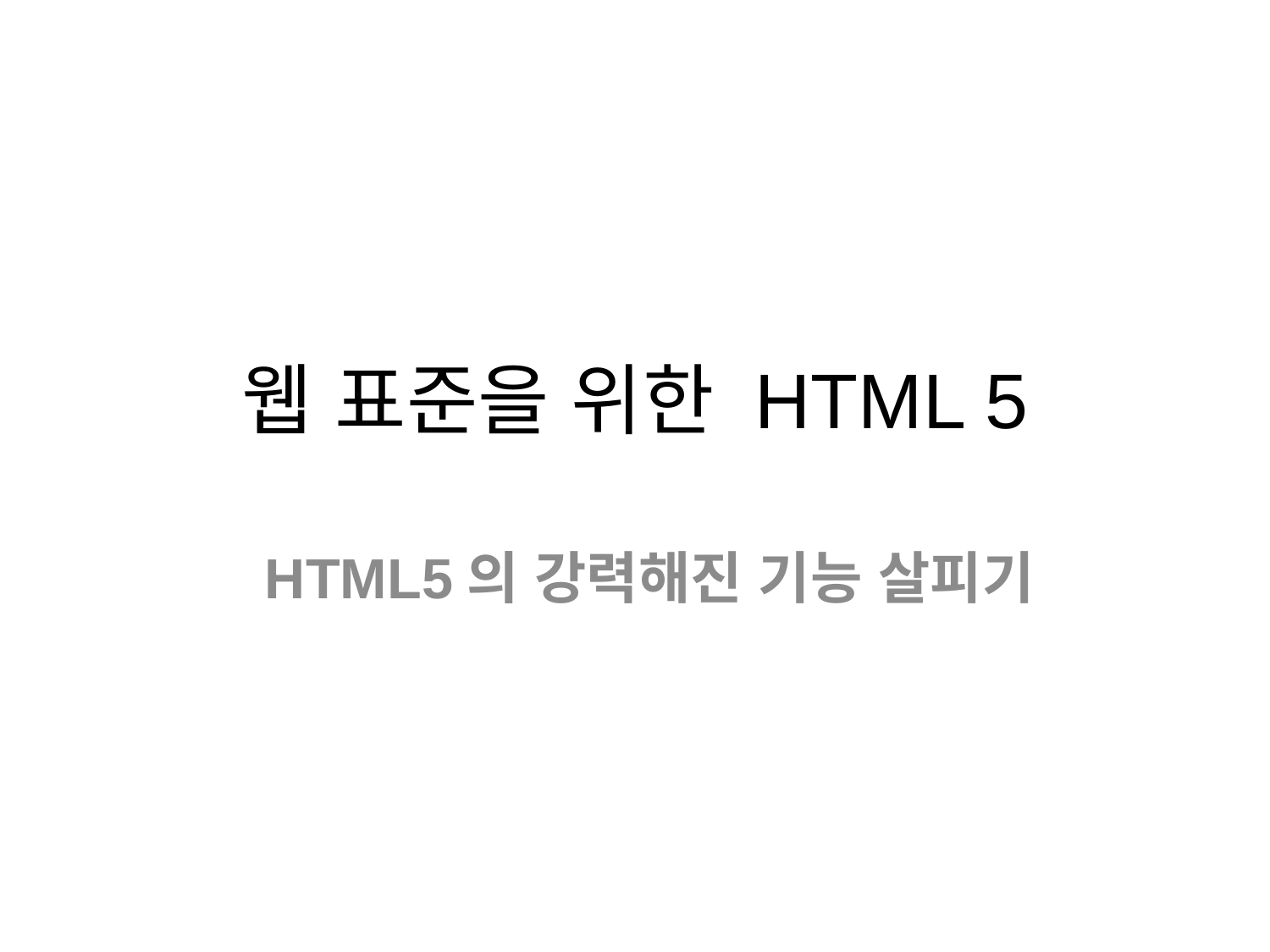

# 웹 표준을 위한 HTML 5
HTML5의 강력해진 기능 살피기